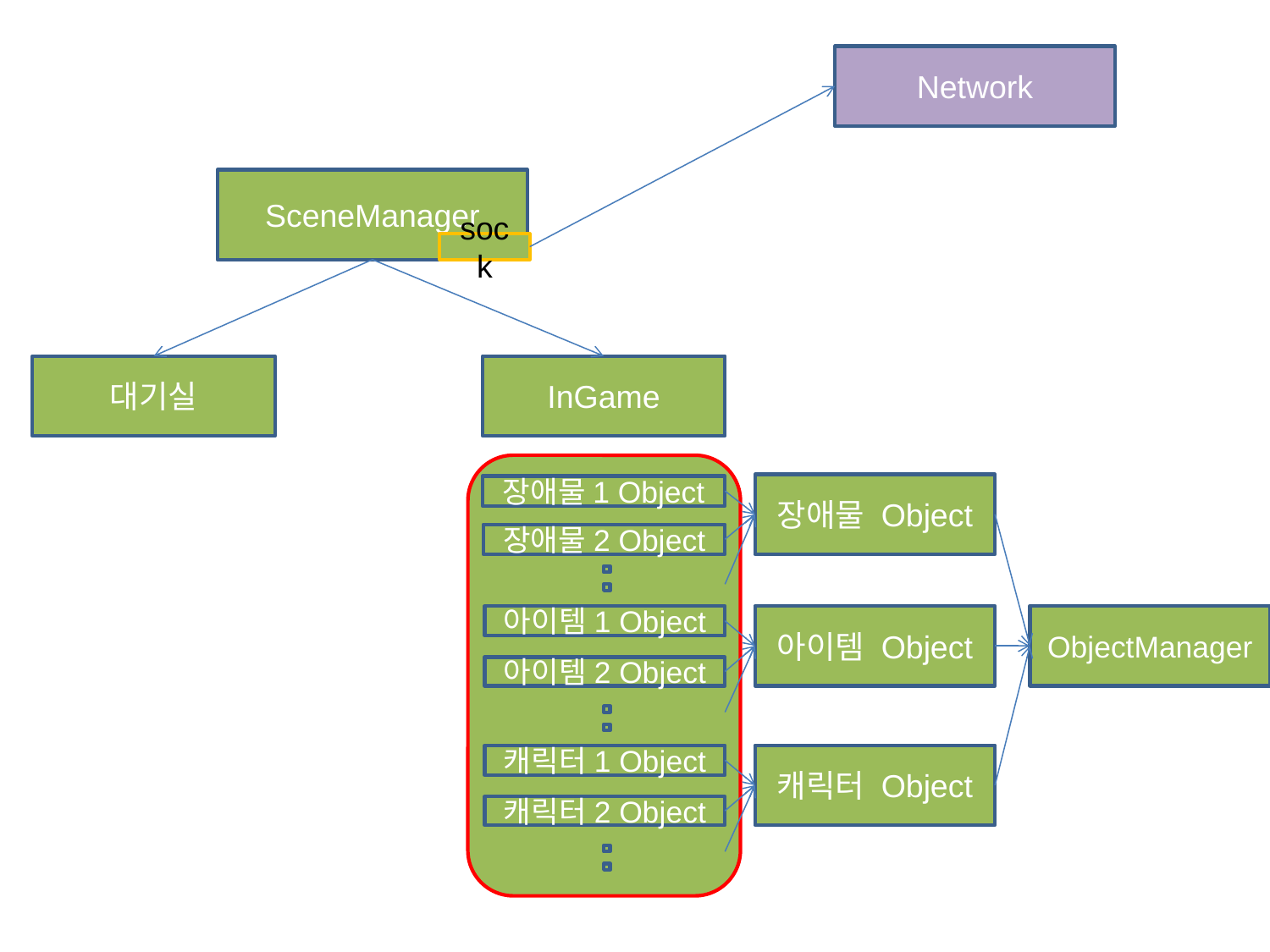

Network
SceneManager
sock
대기실
InGame

장애물 Object
장애물1 Object
장애물2 Object

아이템1 Object
아이템 Object
ObjectManager
아이템2 Object

캐릭터1 Object
캐릭터 Object
캐릭터2 Object